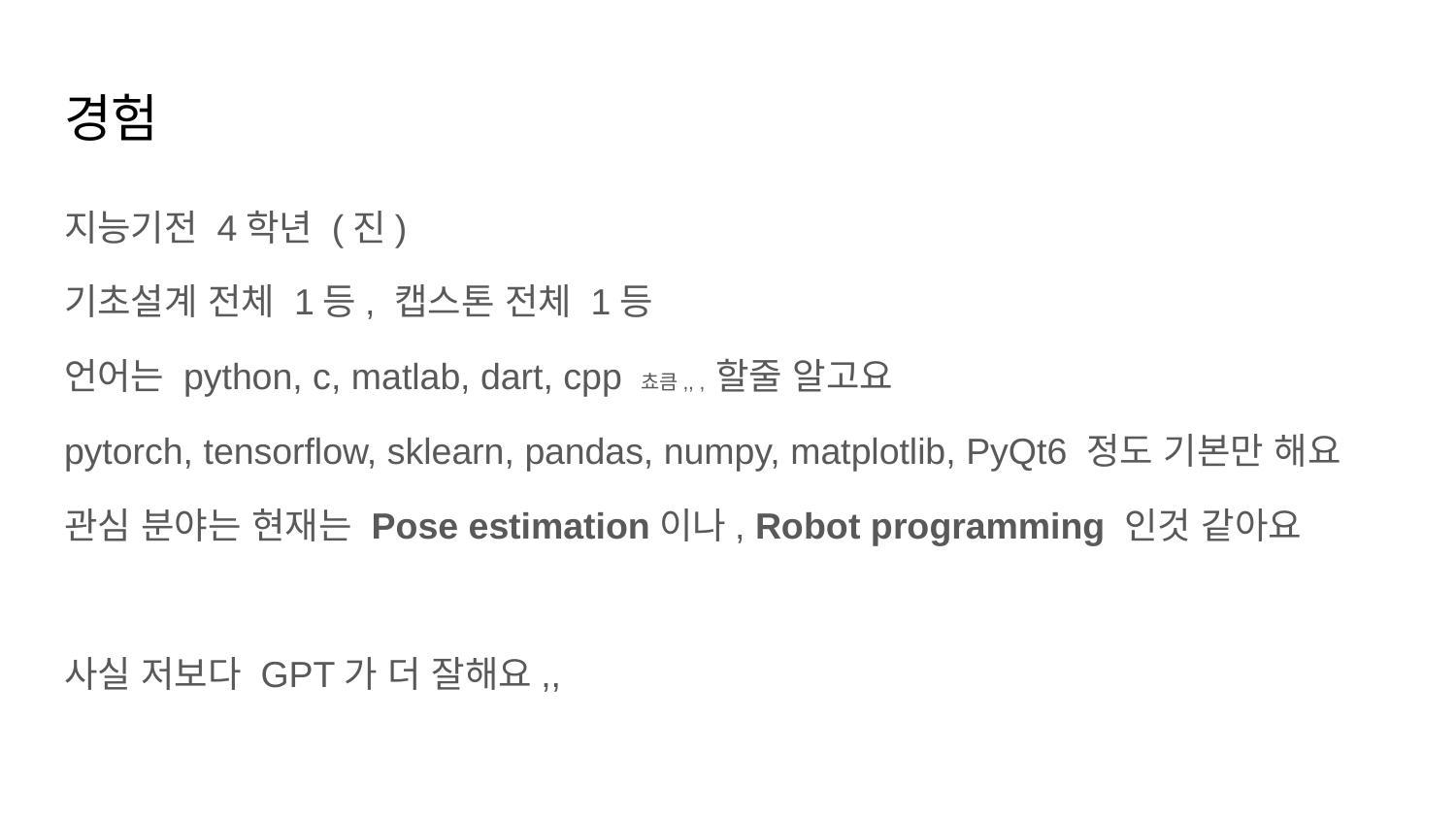

# 경험
지능기전 4학년 (진)
기초설계 전체 1등, 캡스톤 전체 1등
언어는 python, c, matlab, dart, cpp 쵸큼,, , 할줄 알고요
pytorch, tensorflow, sklearn, pandas, numpy, matplotlib, PyQt6 정도 기본만 해요
관심 분야는 현재는 Pose estimation이나, Robot programming 인것 같아요

사실 저보다 GPT가 더 잘해요,,